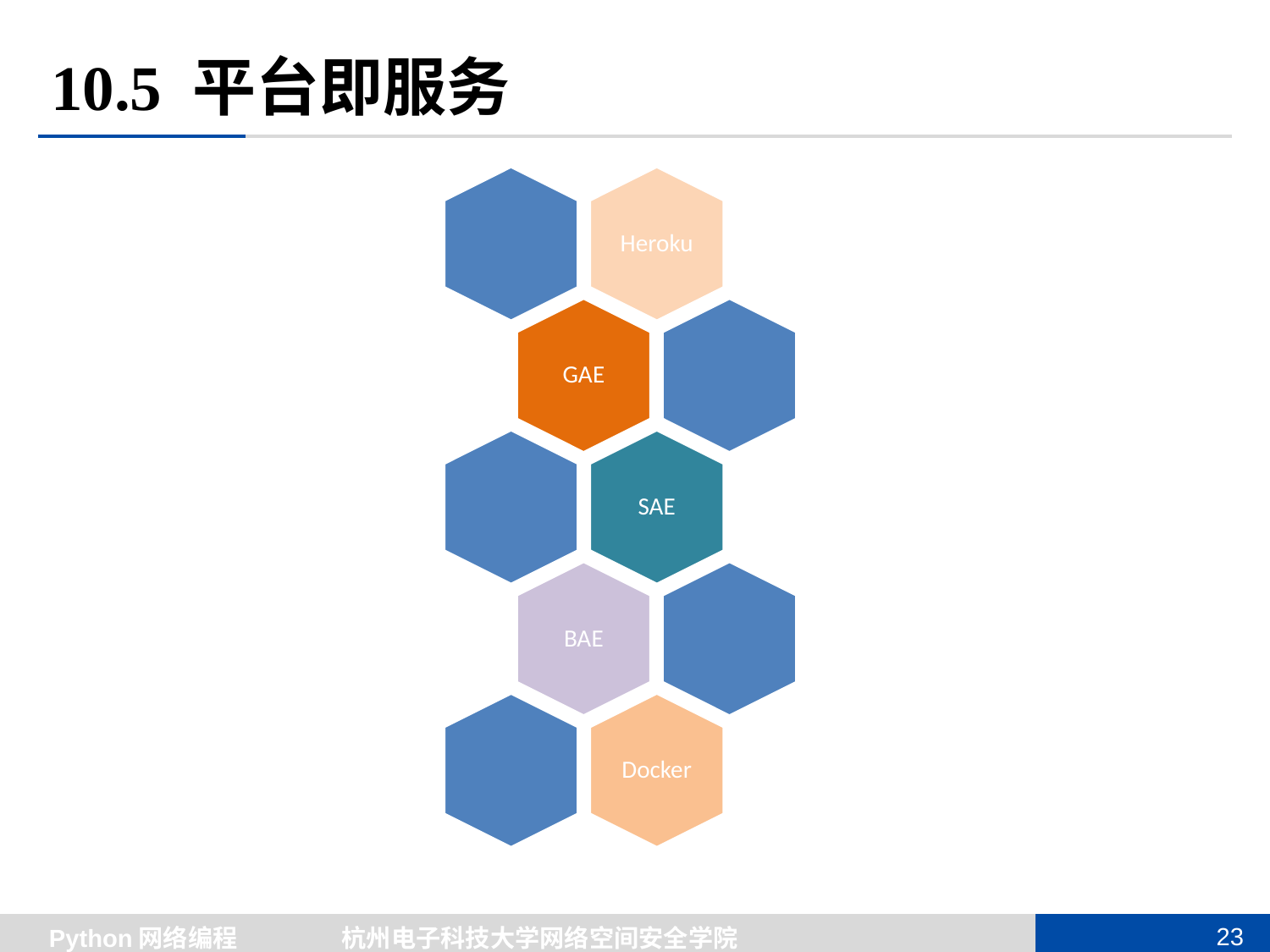

# 10.5 平台即服务
Heroku

GAE

SAE

BAE

Docker